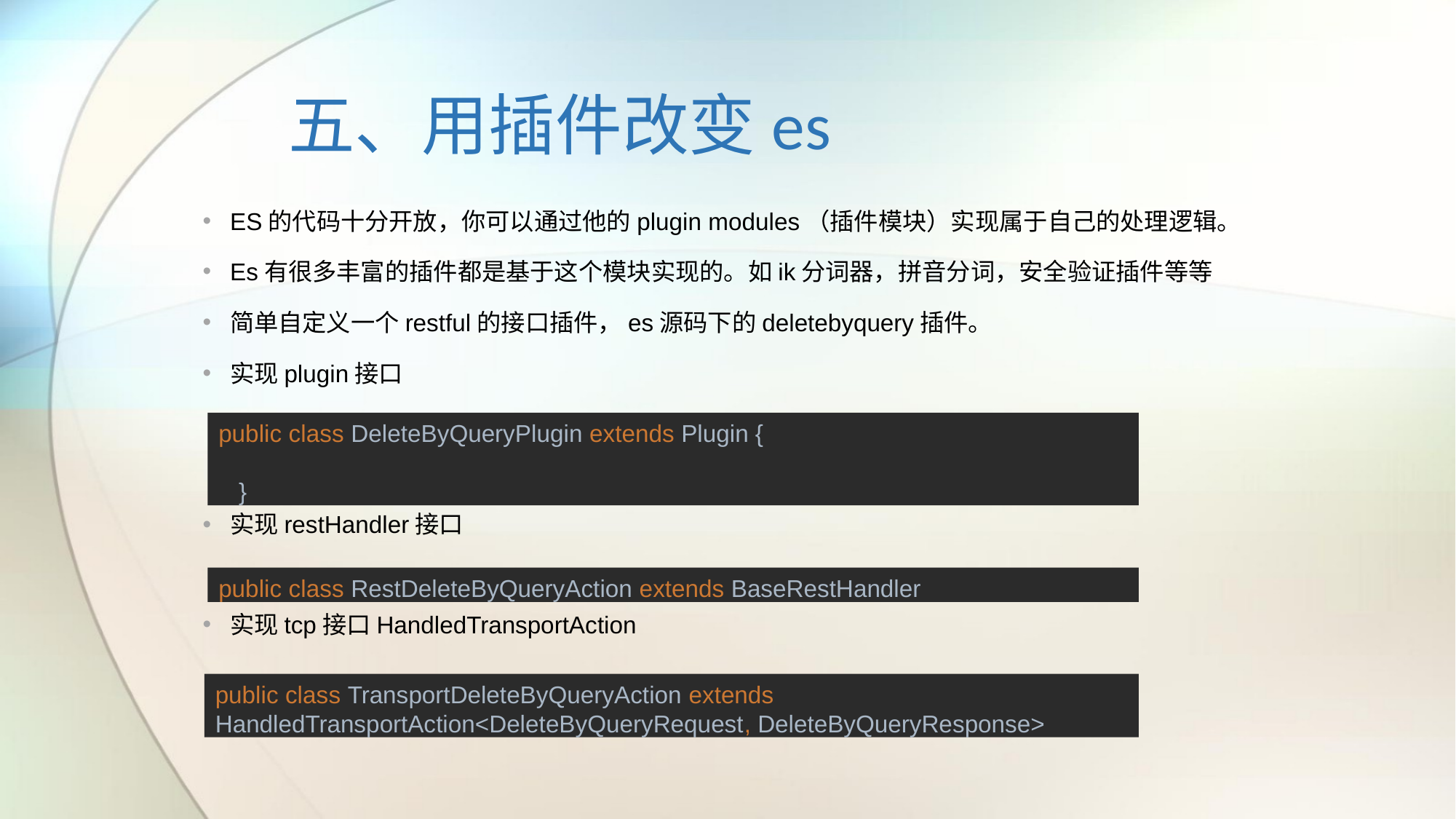

# 五、用插件改变es
ES的代码十分开放，你可以通过他的plugin modules（插件模块）实现属于自己的处理逻辑。
Es有很多丰富的插件都是基于这个模块实现的。如ik分词器，拼音分词，安全验证插件等等
简单自定义一个restful的接口插件，es源码下的deletebyquery插件。
实现plugin接口

实现restHandler接口

实现tcp接口HandledTransportAction

public class DeleteByQueryPlugin extends Plugin {
   }
public class RestDeleteByQueryAction extends BaseRestHandler
public class TransportDeleteByQueryAction extends HandledTransportAction<DeleteByQueryRequest, DeleteByQueryResponse>